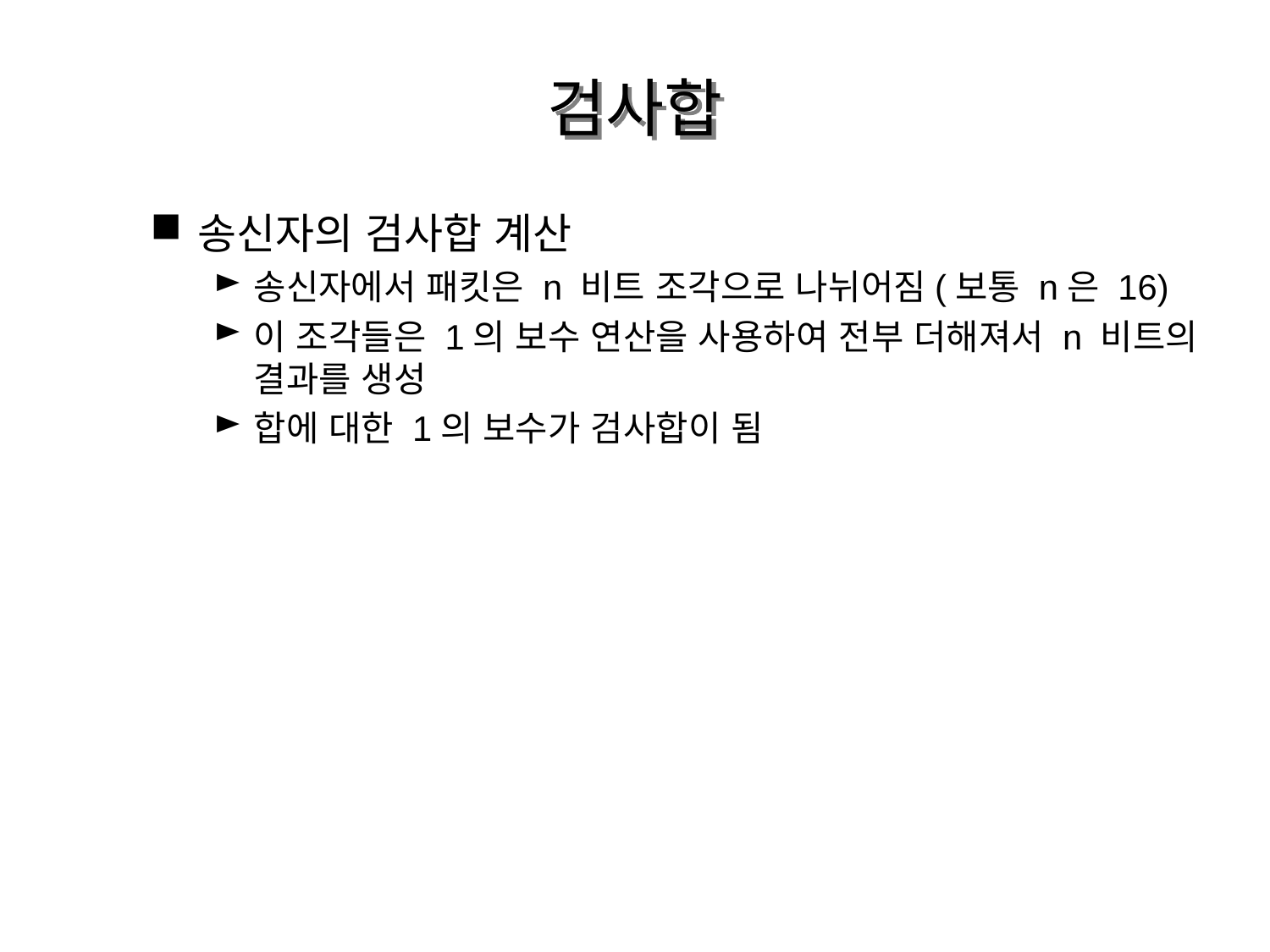

# 검사합
송신자의 검사합 계산
송신자에서 패킷은 n 비트 조각으로 나뉘어짐(보통 n은 16)
이 조각들은 1의 보수 연산을 사용하여 전부 더해져서 n 비트의 결과를 생성
합에 대한 1의 보수가 검사합이 됨

32